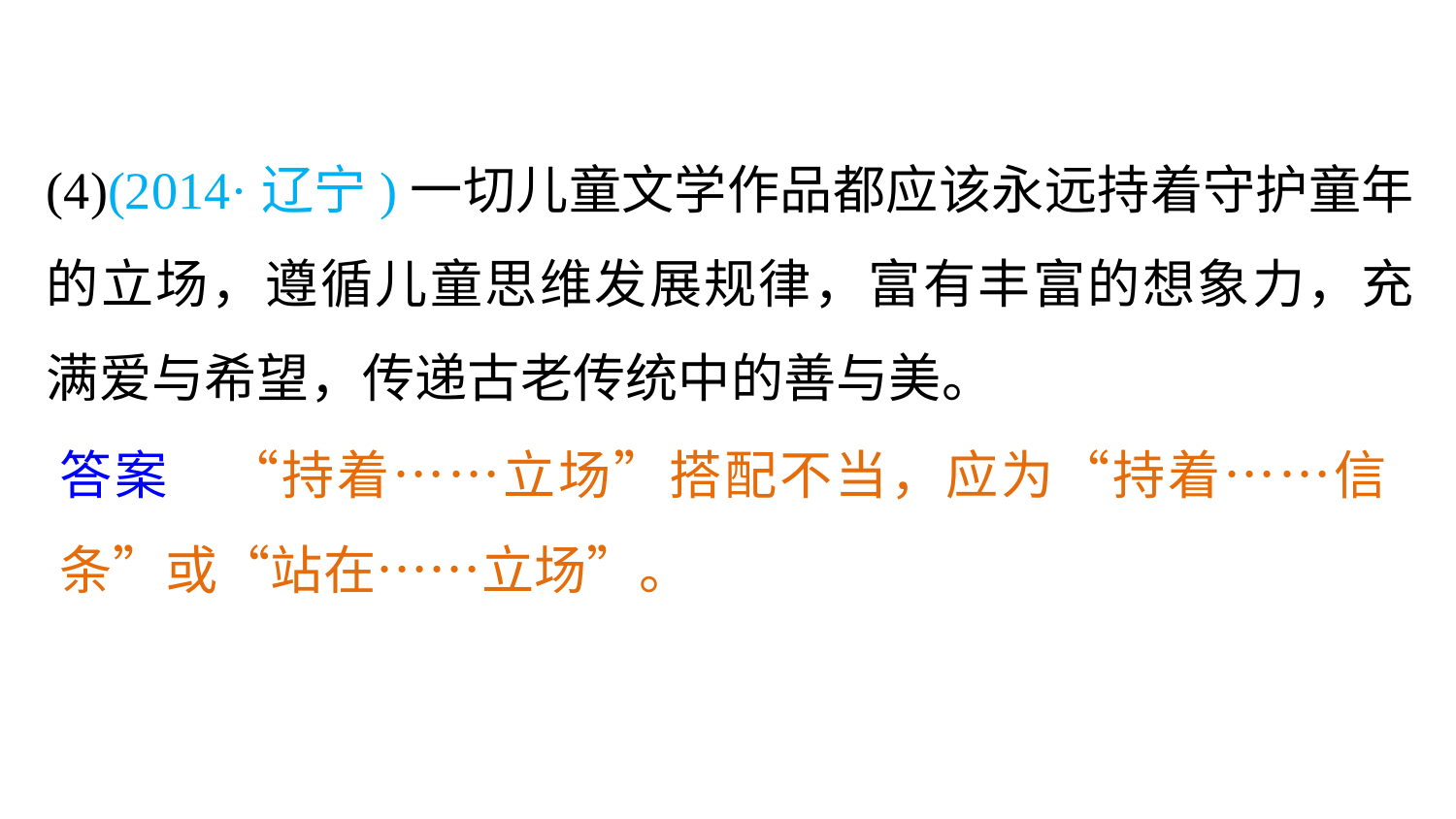

(4)(2014·辽宁)一切儿童文学作品都应该永远持着守护童年的立场，遵循儿童思维发展规律，富有丰富的想象力，充满爱与希望，传递古老传统中的善与美。
答案　“持着……立场”搭配不当，应为“持着……信条”或“站在……立场”。